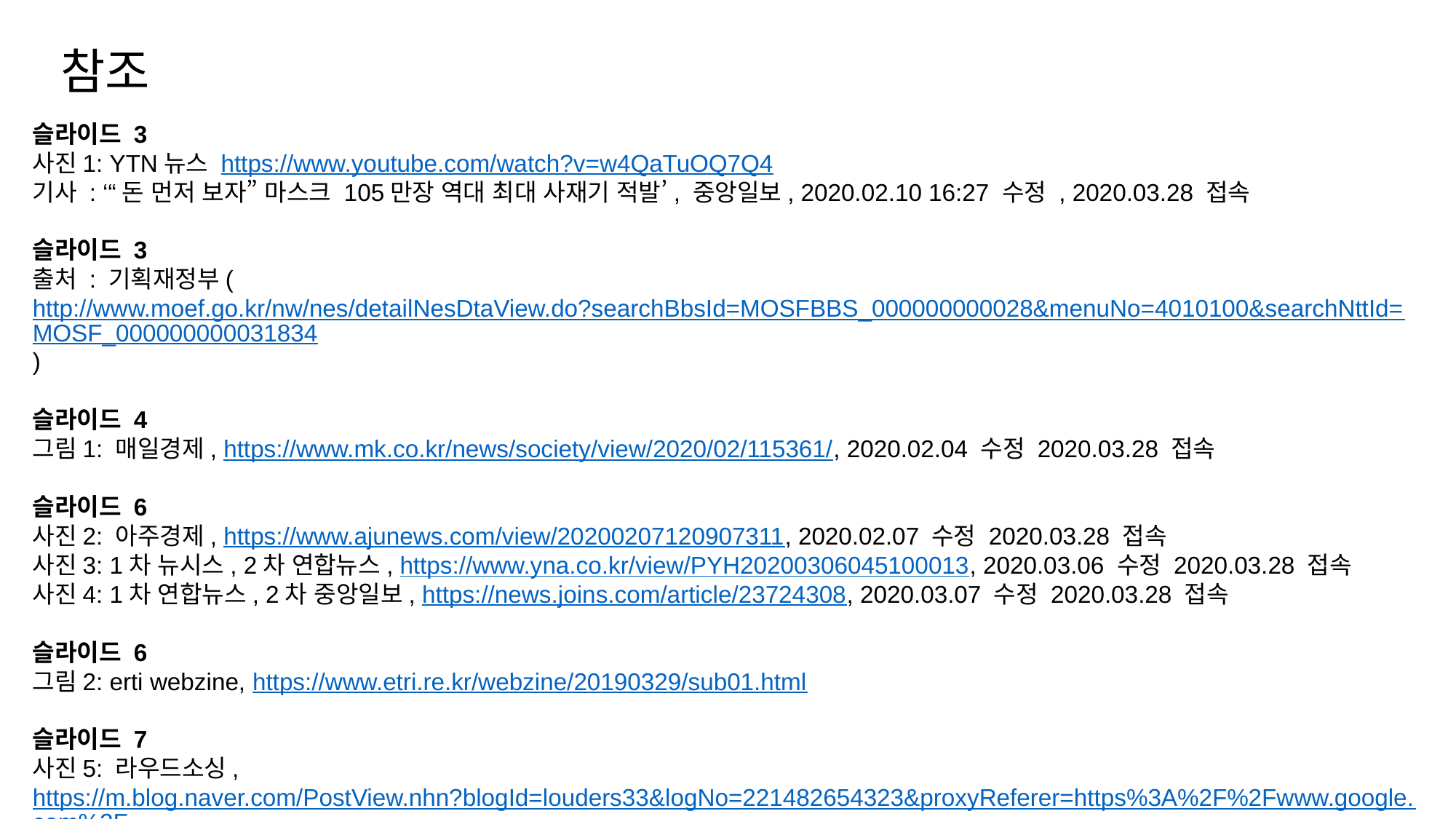

참조
슬라이드 3
사진1: YTN뉴스 https://www.youtube.com/watch?v=w4QaTuOQ7Q4
기사 : ‘“돈 먼저 보자” 마스크 105만장 역대 최대 사재기 적발’, 중앙일보, 2020.02.10 16:27 수정 , 2020.03.28 접속

슬라이드 3
출처 : 기획재정부(http://www.moef.go.kr/nw/nes/detailNesDtaView.do?searchBbsId=MOSFBBS_000000000028&menuNo=4010100&searchNttId=MOSF_000000000031834)

슬라이드 4
그림1: 매일경제, https://www.mk.co.kr/news/society/view/2020/02/115361/, 2020.02.04 수정 2020.03.28 접속

슬라이드 6
사진2: 아주경제, https://www.ajunews.com/view/20200207120907311, 2020.02.07 수정 2020.03.28 접속
사진3: 1차 뉴시스, 2차 연합뉴스, https://www.yna.co.kr/view/PYH20200306045100013, 2020.03.06 수정 2020.03.28 접속
사진4: 1차 연합뉴스, 2차 중앙일보, https://news.joins.com/article/23724308, 2020.03.07 수정 2020.03.28 접속

슬라이드 6
그림2: erti webzine, https://www.etri.re.kr/webzine/20190329/sub01.html

슬라이드 7
사진5: 라우드소싱, https://m.blog.naver.com/PostView.nhn?blogId=louders33&logNo=221482654323&proxyReferer=https%3A%2F%2Fwww.google.com%2F